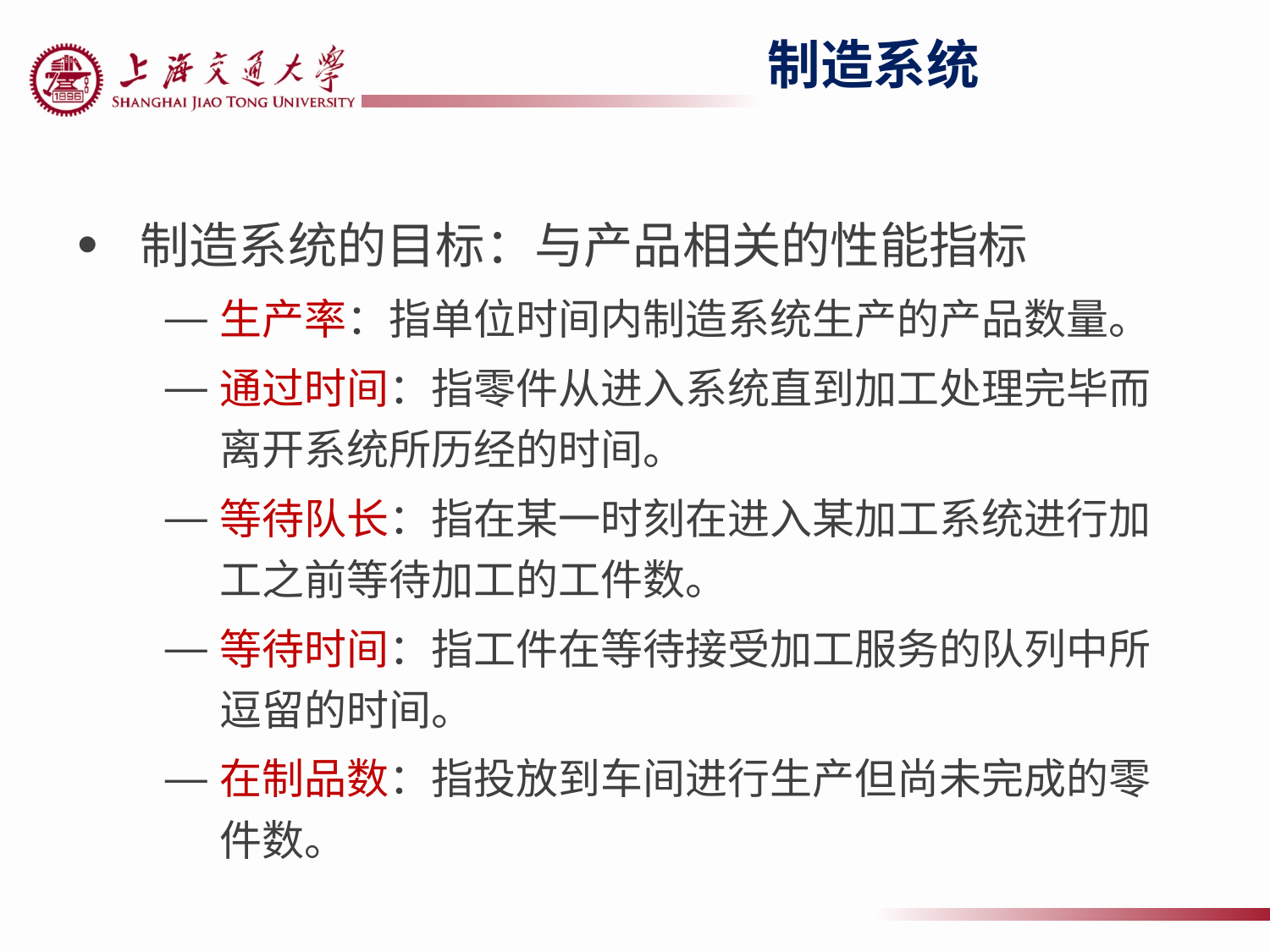

# 制造系统
制造系统的目标：与产品相关的性能指标
生产率：指单位时间内制造系统生产的产品数量。
通过时间：指零件从进入系统直到加工处理完毕而离开系统所历经的时间。
等待队长：指在某一时刻在进入某加工系统进行加工之前等待加工的工件数。
等待时间：指工件在等待接受加工服务的队列中所逗留的时间。
在制品数：指投放到车间进行生产但尚未完成的零件数。